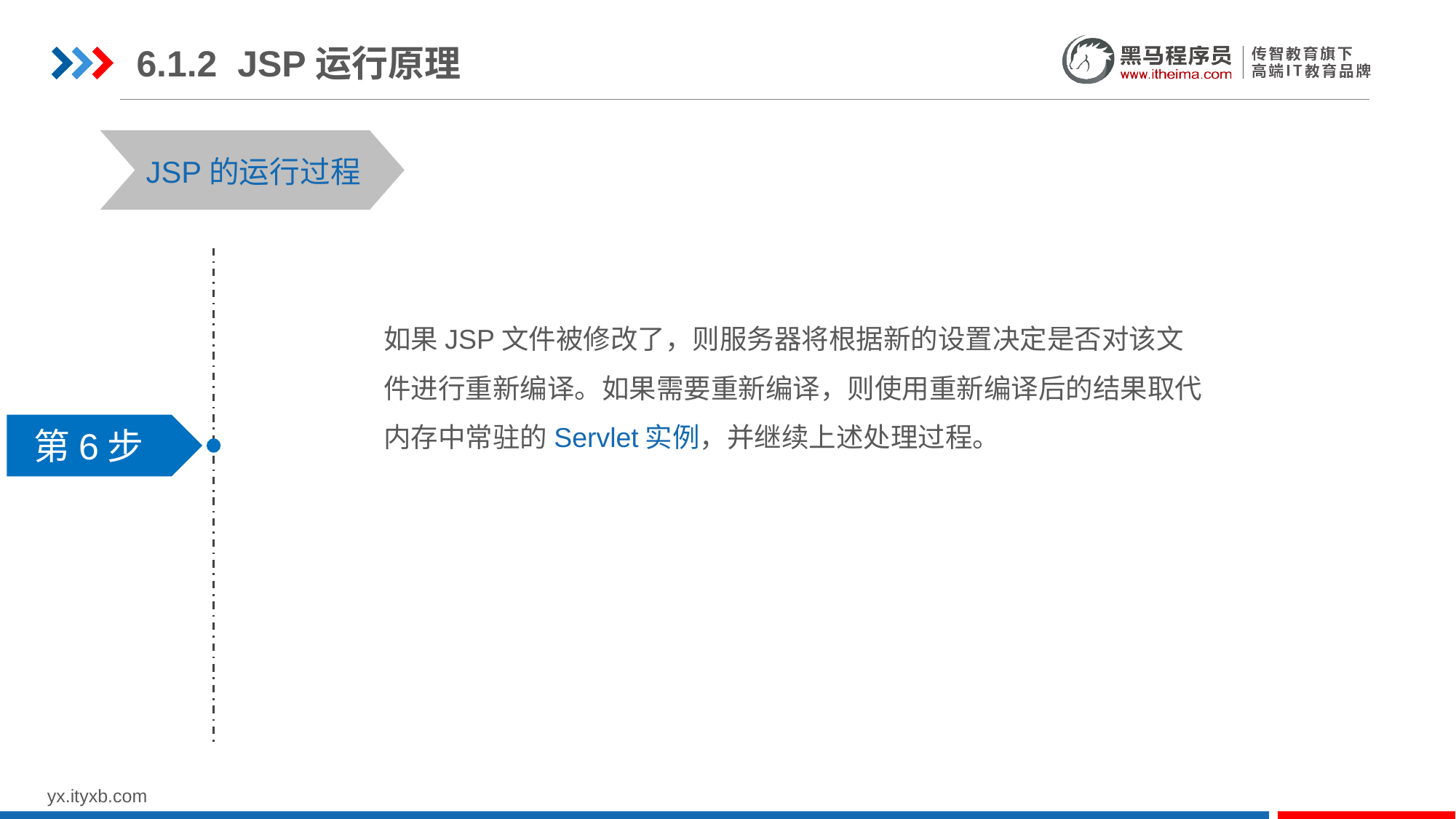

6.1.2  JSP运行原理

JSP的运行过程
如果JSP文件被修改了，则服务器将根据新的设置决定是否对该文件进行重新编译。如果需要重新编译，则使用重新编译后的结果取代内存中常驻的Servlet实例，并继续上述处理过程。

第6步